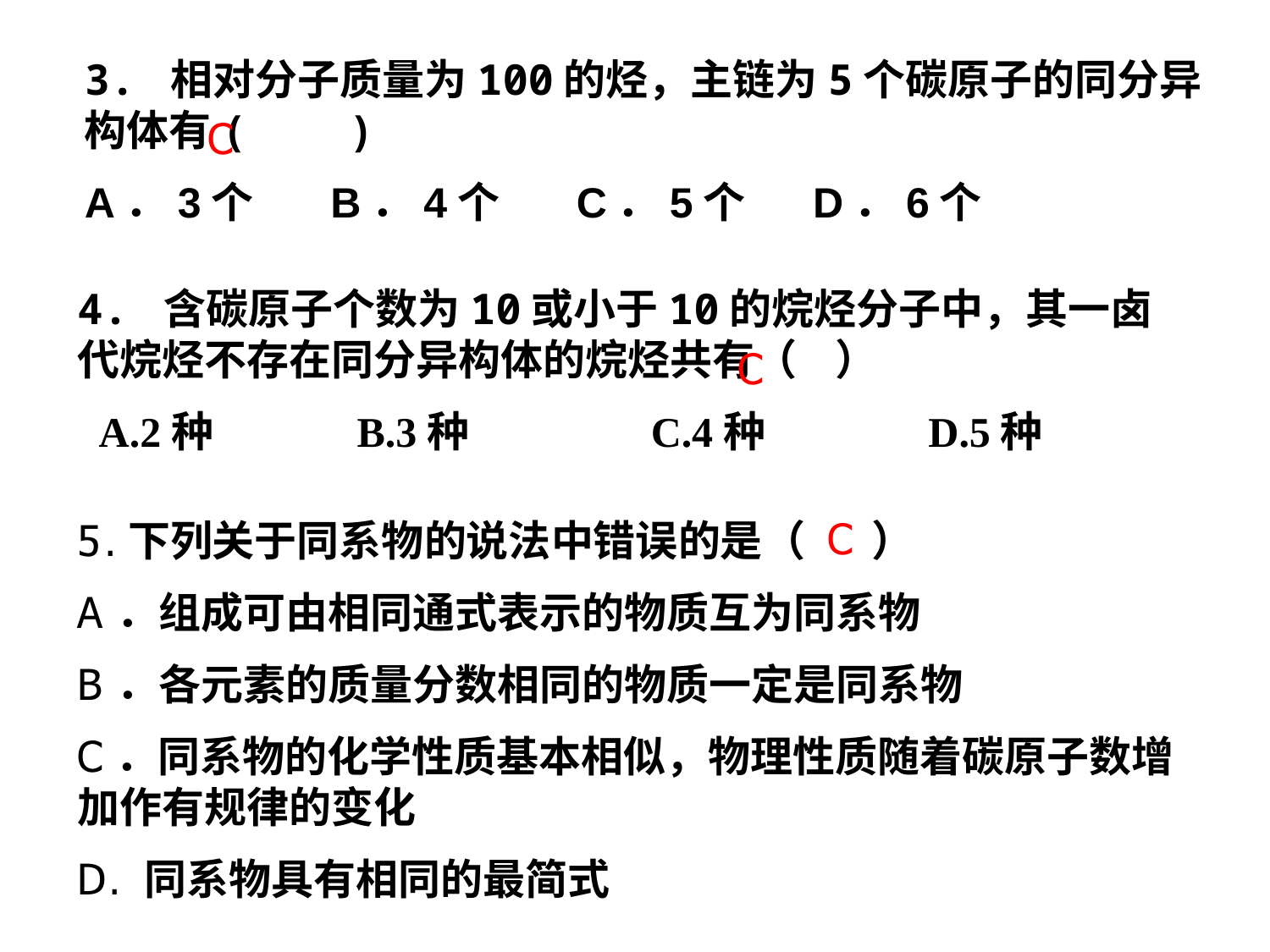

3. 相对分子质量为100的烃，主链为5个碳原子的同分异构体有(    )
A．3个       B．4个       C．5个      D．6个
C
4. 含碳原子个数为10或小于10的烷烃分子中，其一卤代烷烃不存在同分异构体的烷烃共有（    ）
  A.2种              B.3种                  C.4种                D.5种
C
C
5.下列关于同系物的说法中错误的是（       ）
A．组成可由相同通式表示的物质互为同系物
B．各元素的质量分数相同的物质一定是同系物
C．同系物的化学性质基本相似，物理性质随着碳原子数增加作有规律的变化
D. 同系物具有相同的最简式